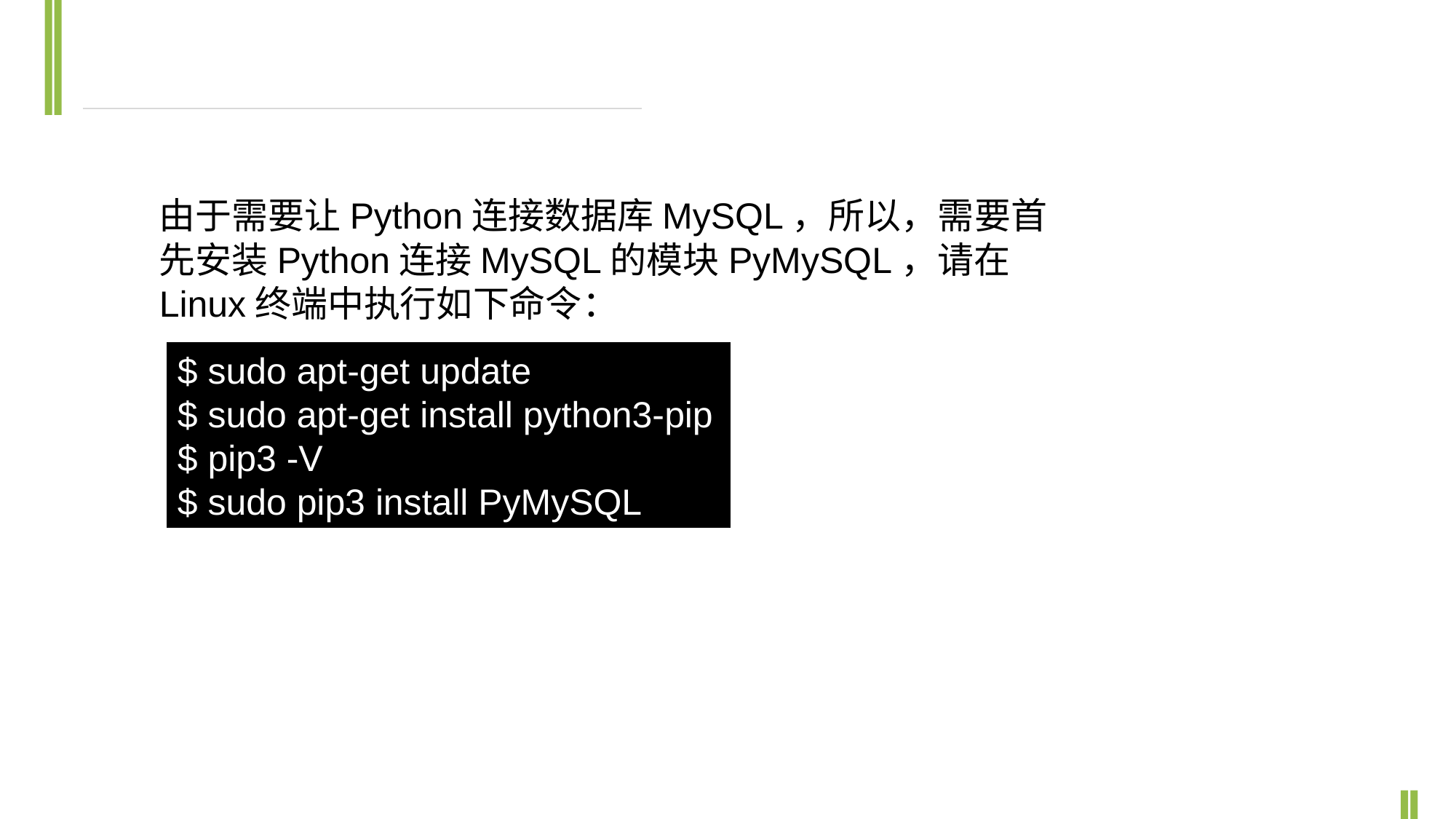

由于需要让Python连接数据库MySQL，所以，需要首先安装Python连接MySQL的模块PyMySQL，请在Linux终端中执行如下命令：
$ sudo apt-get update
$ sudo apt-get install python3-pip
$ pip3 -V
$ sudo pip3 install PyMySQL